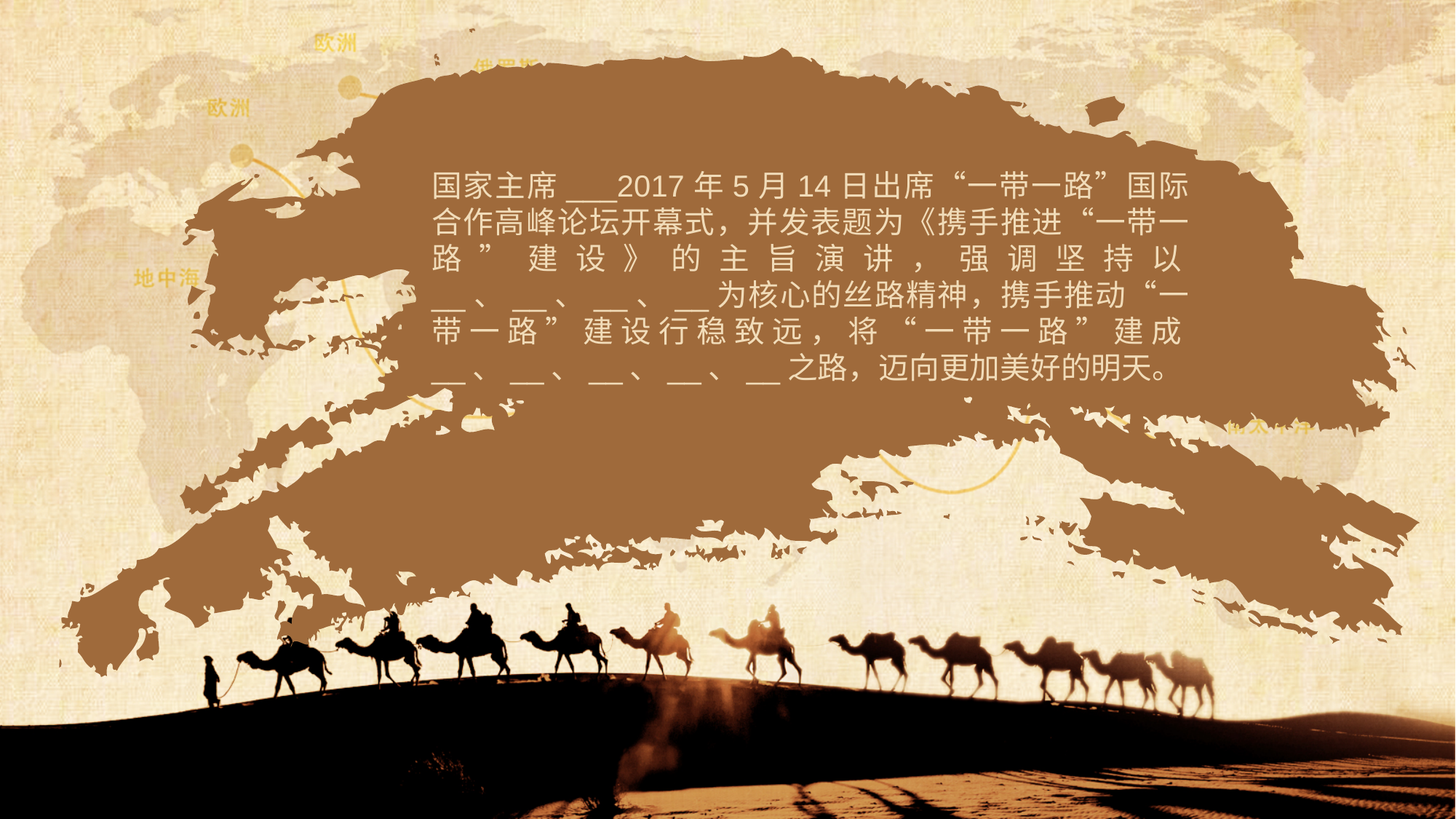

国家主席___2017年5月14日出席“一带一路”国际合作高峰论坛开幕式，并发表题为《携手推进“一带一路”建设》的主旨演讲，强调坚持以__、__、__、__为核心的丝路精神，携手推动“一带一路”建设行稳致远，将“一带一路”建成__、__、__、__、__之路，迈向更加美好的明天。